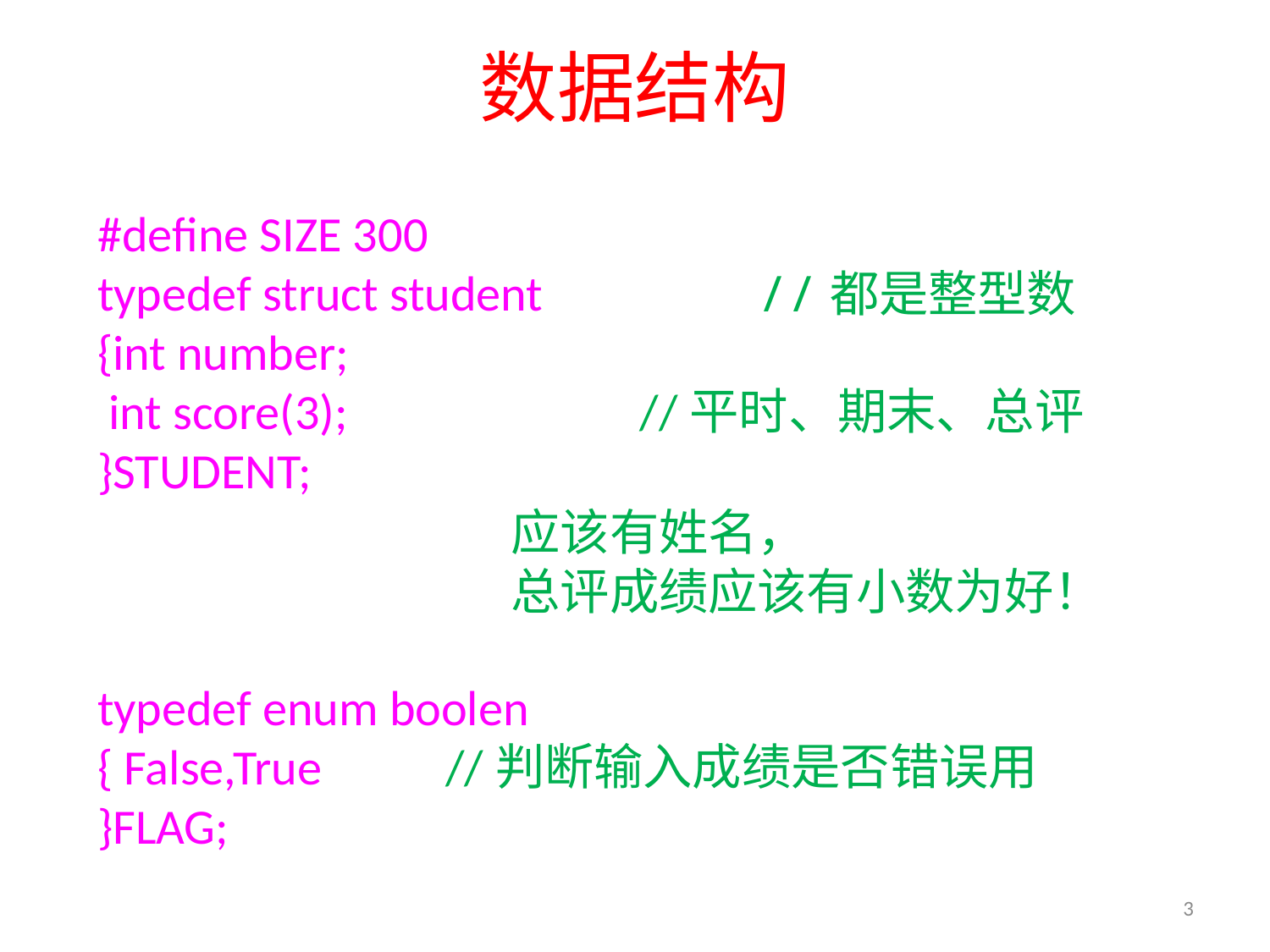

# 数据结构
#define SIZE 300
typedef struct student
{int number;
 int score(3);                          //平时、期末、总评
}STUDENT;

typedef enum boolen
{ False,True           //判断输入成绩是否错误用
}FLAG;
//都是整型数
应该有姓名，
总评成绩应该有小数为好！
3